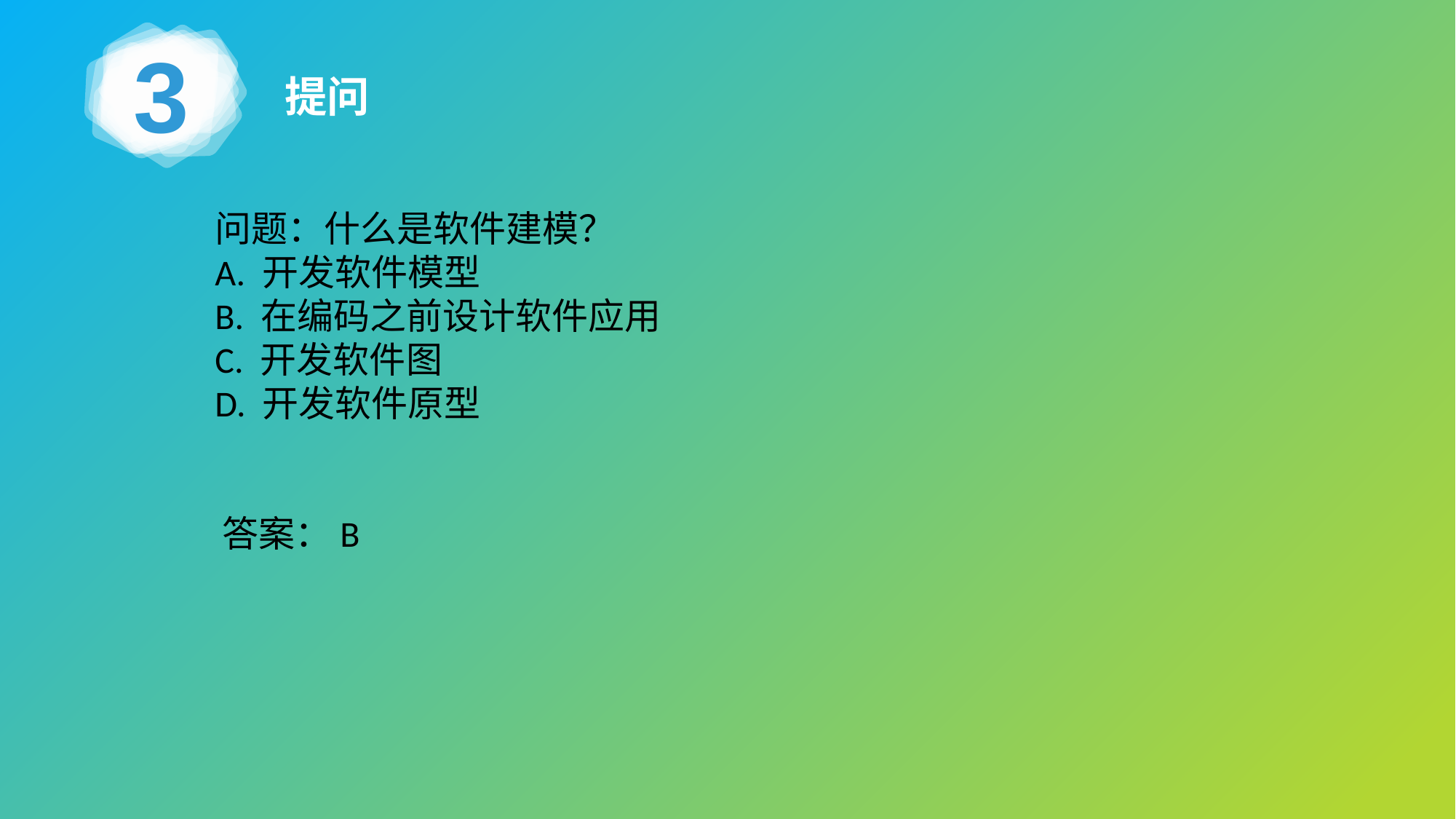

3

提问
问题：什么是软件建模？
A. 开发软件模型
B. 在编码之前设计软件应用
C. 开发软件图
D. 开发软件原型
答案：B